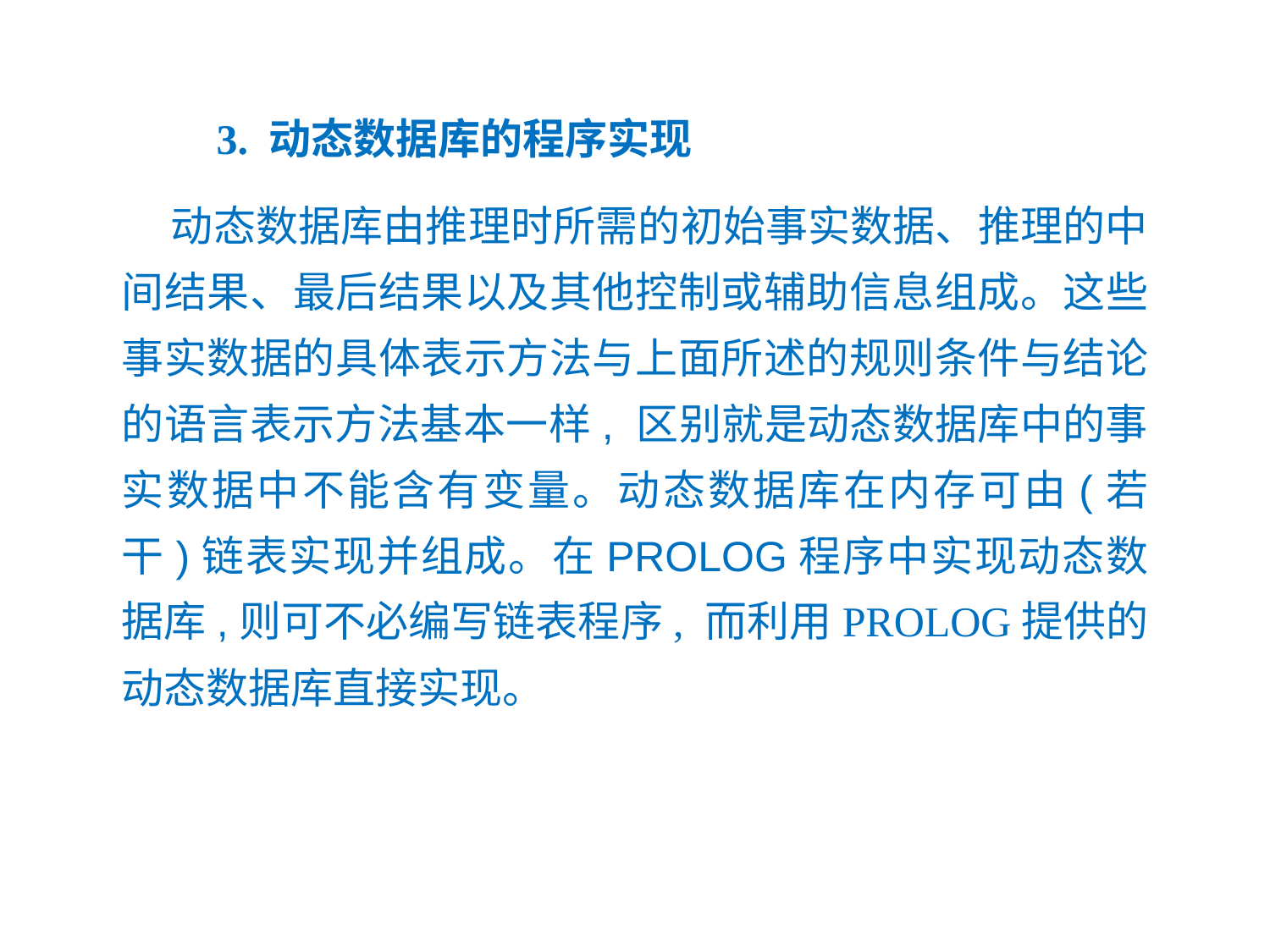

3. 动态数据库的程序实现
    动态数据库由推理时所需的初始事实数据、推理的中间结果、最后结果以及其他控制或辅助信息组成。这些事实数据的具体表示方法与上面所述的规则条件与结论的语言表示方法基本一样, 区别就是动态数据库中的事实数据中不能含有变量。动态数据库在内存可由(若干)链表实现并组成。在PROLOG程序中实现动态数据库,则可不必编写链表程序, 而利用PROLOG提供的动态数据库直接实现。